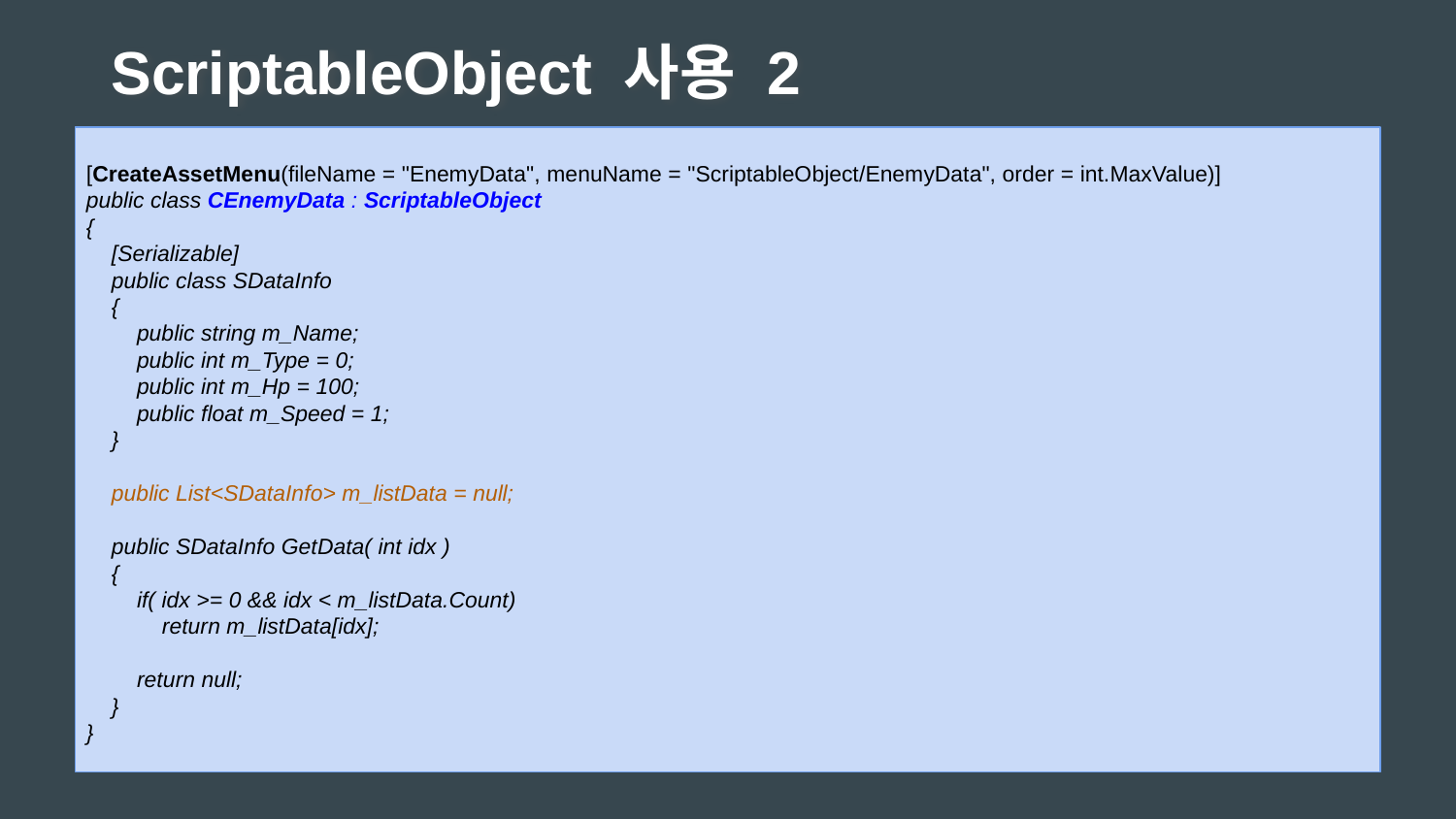

ScriptableObject 사용 2

[CreateAssetMenu(fileName = "EnemyData", menuName = "ScriptableObject/EnemyData", order = int.MaxValue)]
public class CEnemyData : ScriptableObject
{
    [Serializable]
    public class SDataInfo
    {
        public string m_Name;
        public int m_Type = 0;
        public int m_Hp = 100;
        public float m_Speed = 1;
    }

    public List<SDataInfo> m_listData = null;

    public SDataInfo GetData( int idx )
    {
        if( idx >= 0 && idx < m_listData.Count)
            return m_listData[idx];

        return null;
    }
}